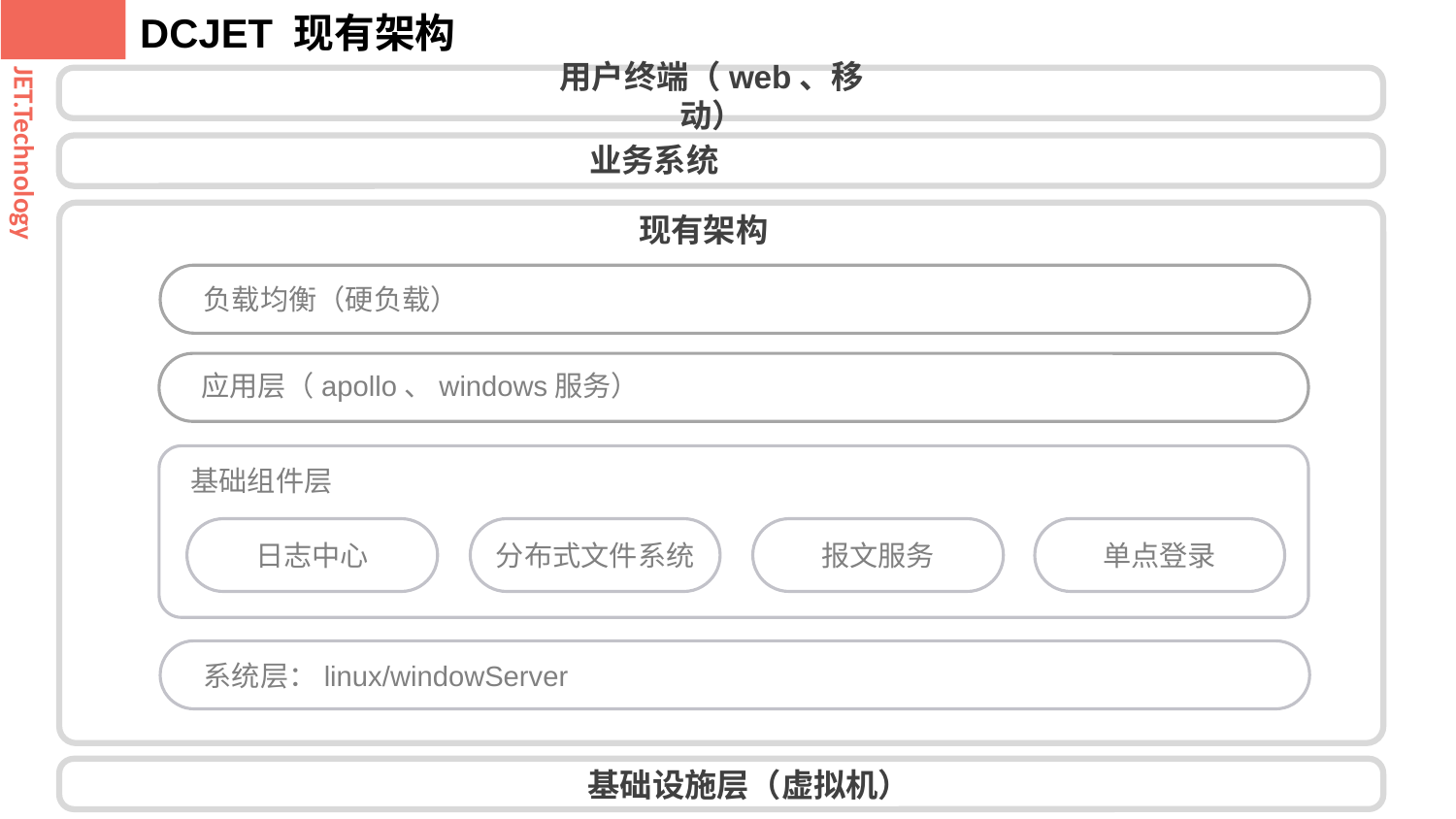

DCJET 现有架构

用户终端（web、移动）
 JET.Technology

业务系统
z
现有架构

负载均衡（硬负载）

应用层（apollo、windows服务）

基础组件层

日志中心
分布式文件系统
报文服务
单点登录

系统层：linux/windowServer

基础设施层（虚拟机）